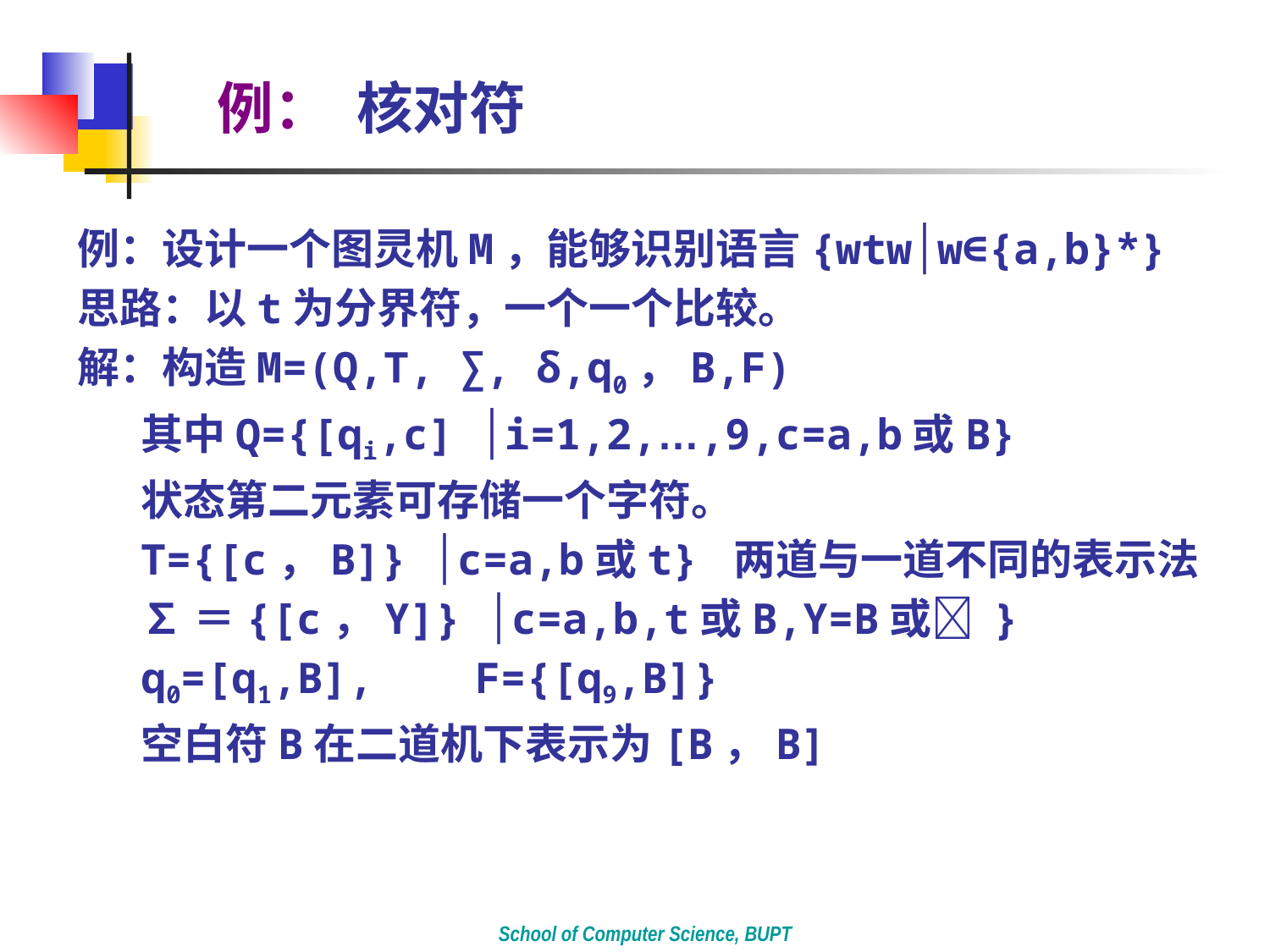

例：  核对符
例：设计一个图灵机M，能够识别语言{wtw│w∈{a,b}*}
思路：以t为分界符，一个一个比较。
解：构造M=(Q,T, ∑, δ,q0，B,F)
其中Q={[qi,c] │i=1,2,…,9,c=a,b或B}
状态第二元素可存储一个字符。
T={[c，B]} │c=a,b或t} 两道与一道不同的表示法
∑＝{[c，Y]} │c=a,b,t或B,Y=B或√ }
q0=[q1,B],    F={[q9,B]}
空白符B在二道机下表示为[B，B]
School of Computer Science, BUPT
7